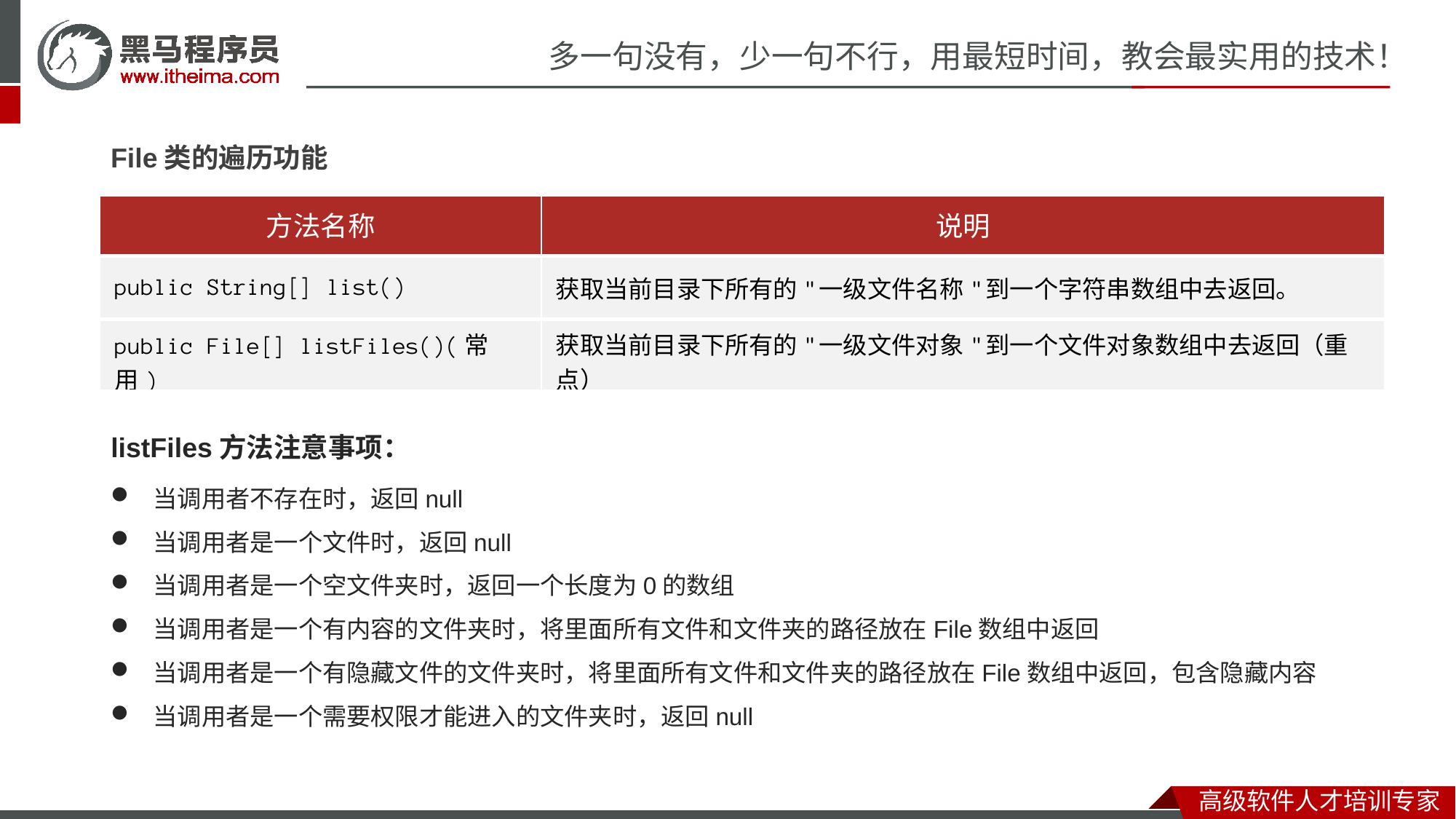

File类的遍历功能
| 方法名称 | 说明 |
| --- | --- |
| public String[] list() | 获取当前目录下所有的"一级文件名称"到一个字符串数组中去返回。 |
| public File[] listFiles()(常用) | 获取当前目录下所有的"一级文件对象"到一个文件对象数组中去返回（重点） |
listFiles方法注意事项：
当调用者不存在时，返回null
当调用者是一个文件时，返回null
当调用者是一个空文件夹时，返回一个长度为0的数组
当调用者是一个有内容的文件夹时，将里面所有文件和文件夹的路径放在File数组中返回
当调用者是一个有隐藏文件的文件夹时，将里面所有文件和文件夹的路径放在File数组中返回，包含隐藏内容
当调用者是一个需要权限才能进入的文件夹时，返回null